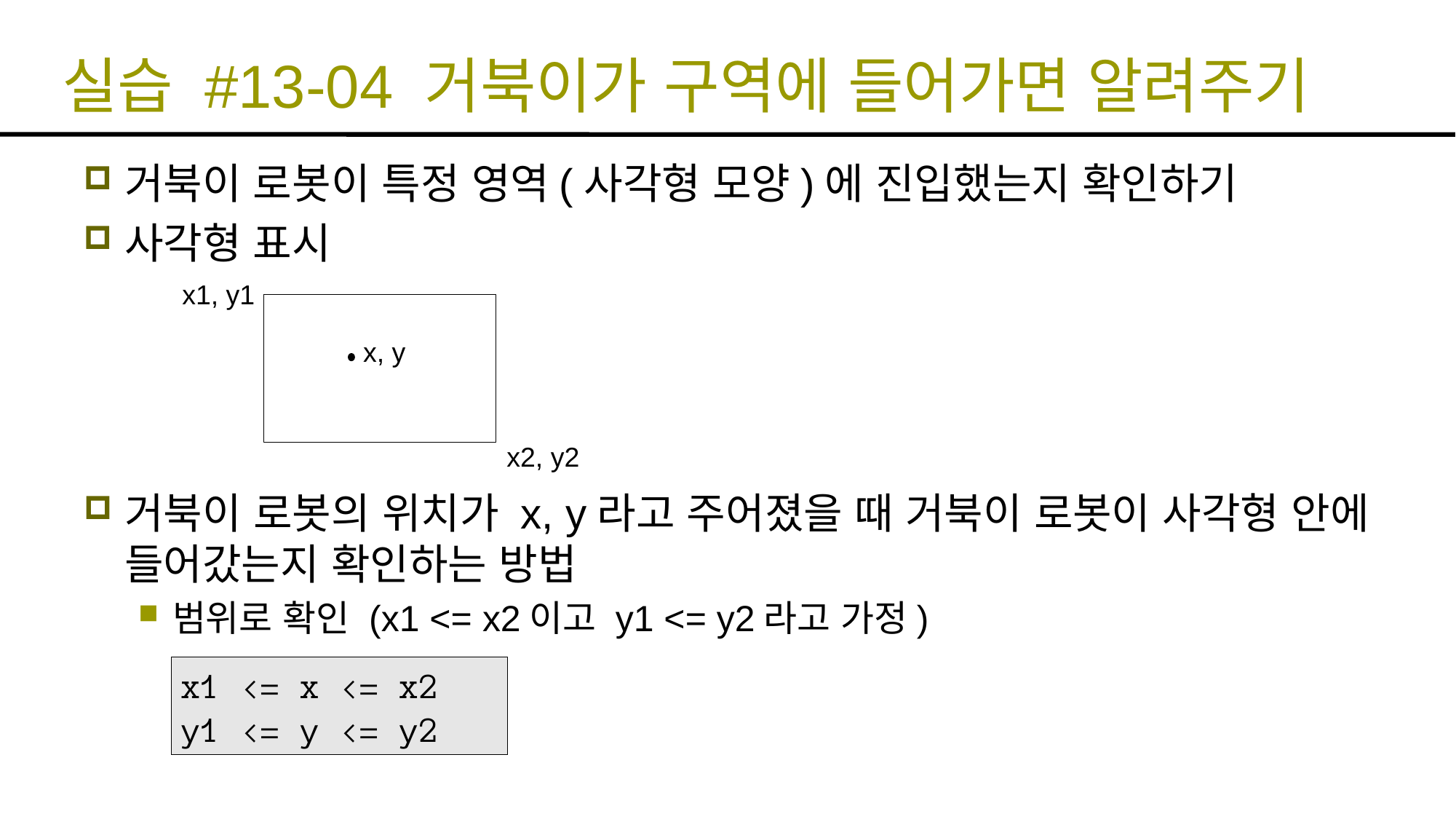

# 실습 #13-04 거북이가 구역에 들어가면 알려주기
거북이 로봇이 특정 영역(사각형 모양)에 진입했는지 확인하기
사각형 표시
x1, y1

x, y

x2, y2
거북이 로봇의 위치가 x, y라고 주어졌을 때 거북이 로봇이 사각형 안에 들어갔는지 확인하는 방법
범위로 확인 (x1 <= x2이고 y1 <= y2라고 가정)

x1 <= x <= x2
y1 <= y <= y2